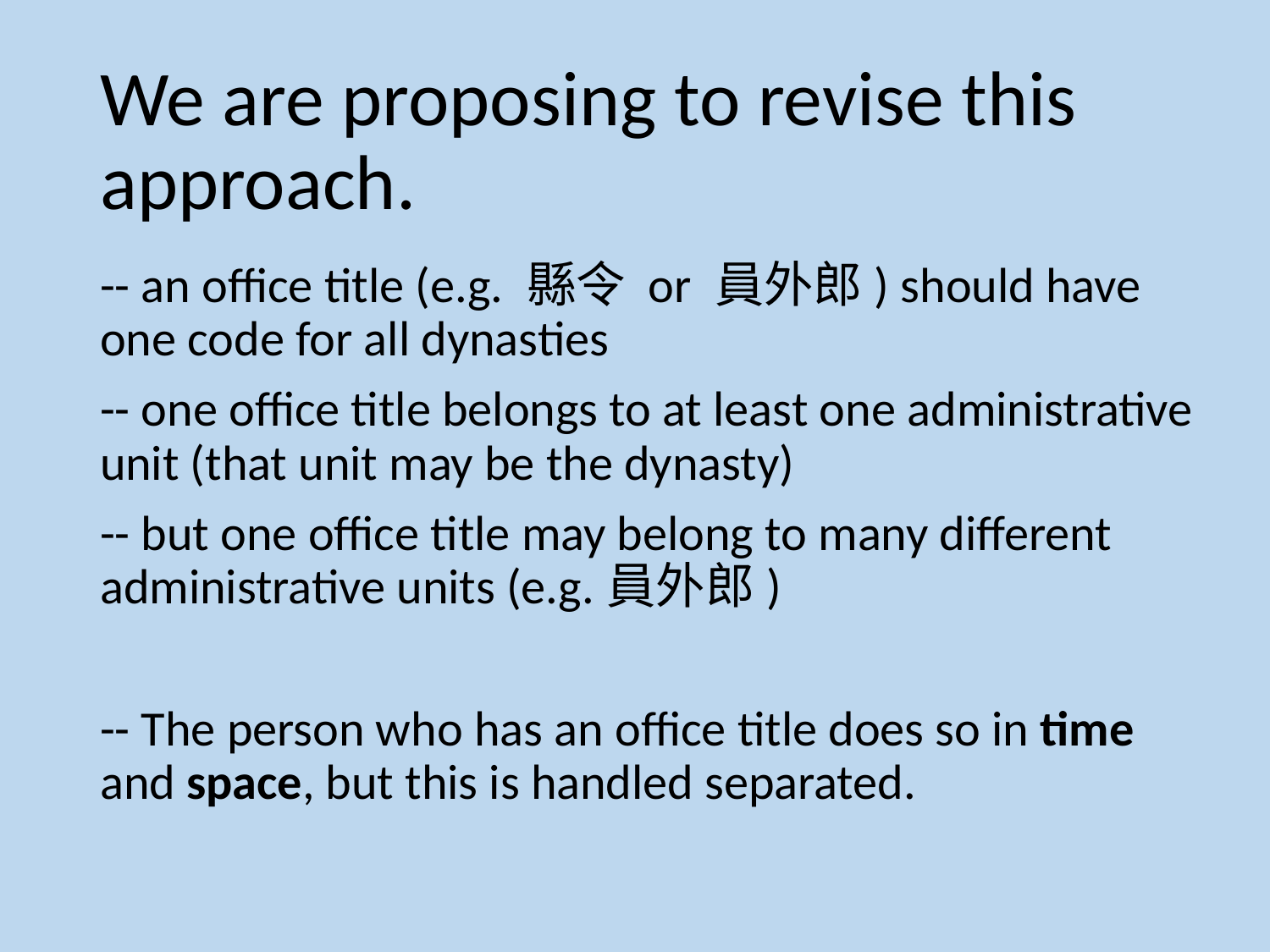

# We are proposing to revise this approach.
-- an office title (e.g. 縣令 or 員外郎) should have one code for all dynasties
-- one office title belongs to at least one administrative unit (that unit may be the dynasty)
-- but one office title may belong to many different administrative units (e.g.員外郎)

-- The person who has an office title does so in time and space, but this is handled separated.